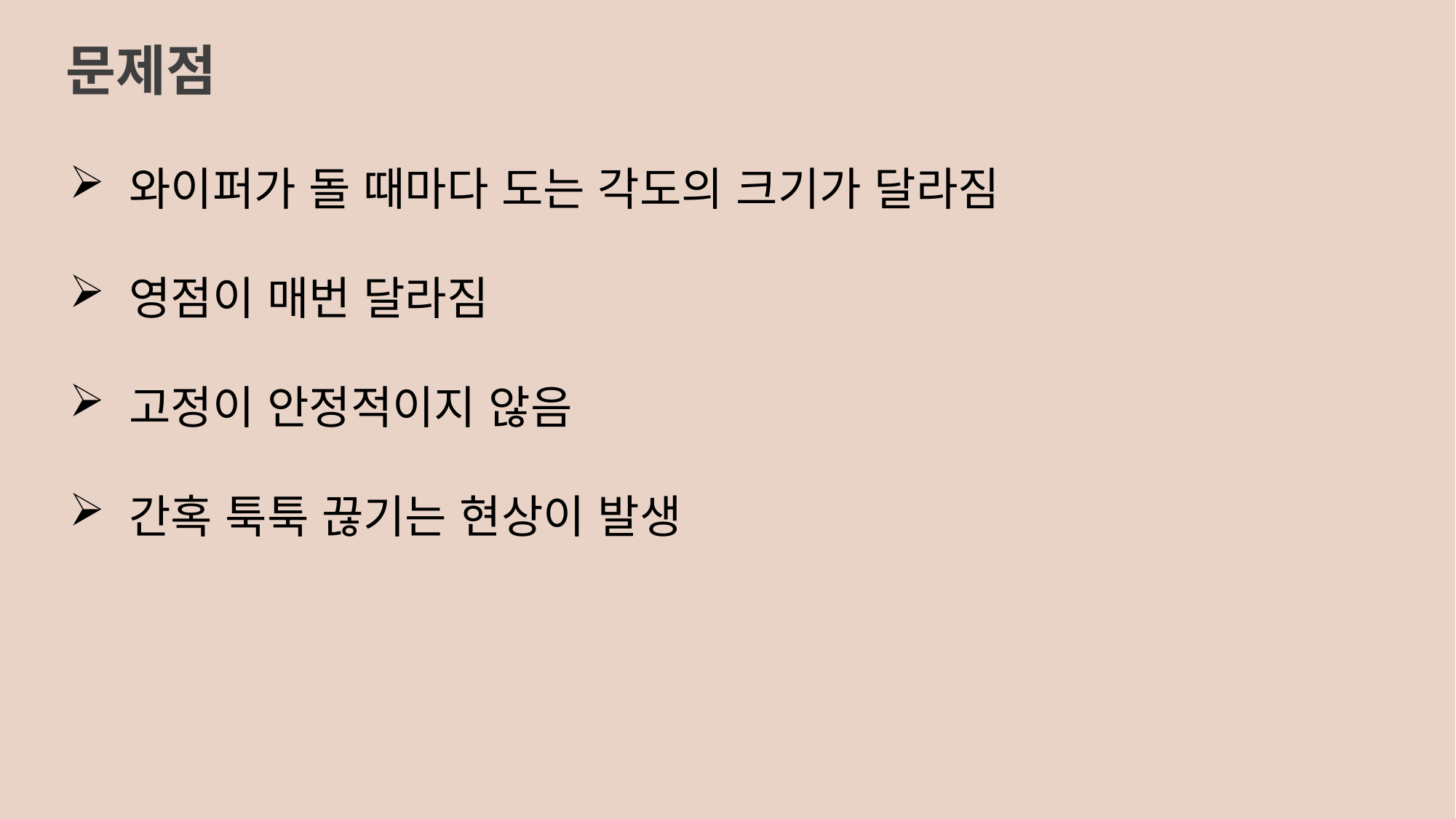

문제점
 와이퍼가 돌 때마다 도는 각도의 크기가 달라짐

 영점이 매번 달라짐

 고정이 안정적이지 않음

 간혹 툭툭 끊기는 현상이 발생